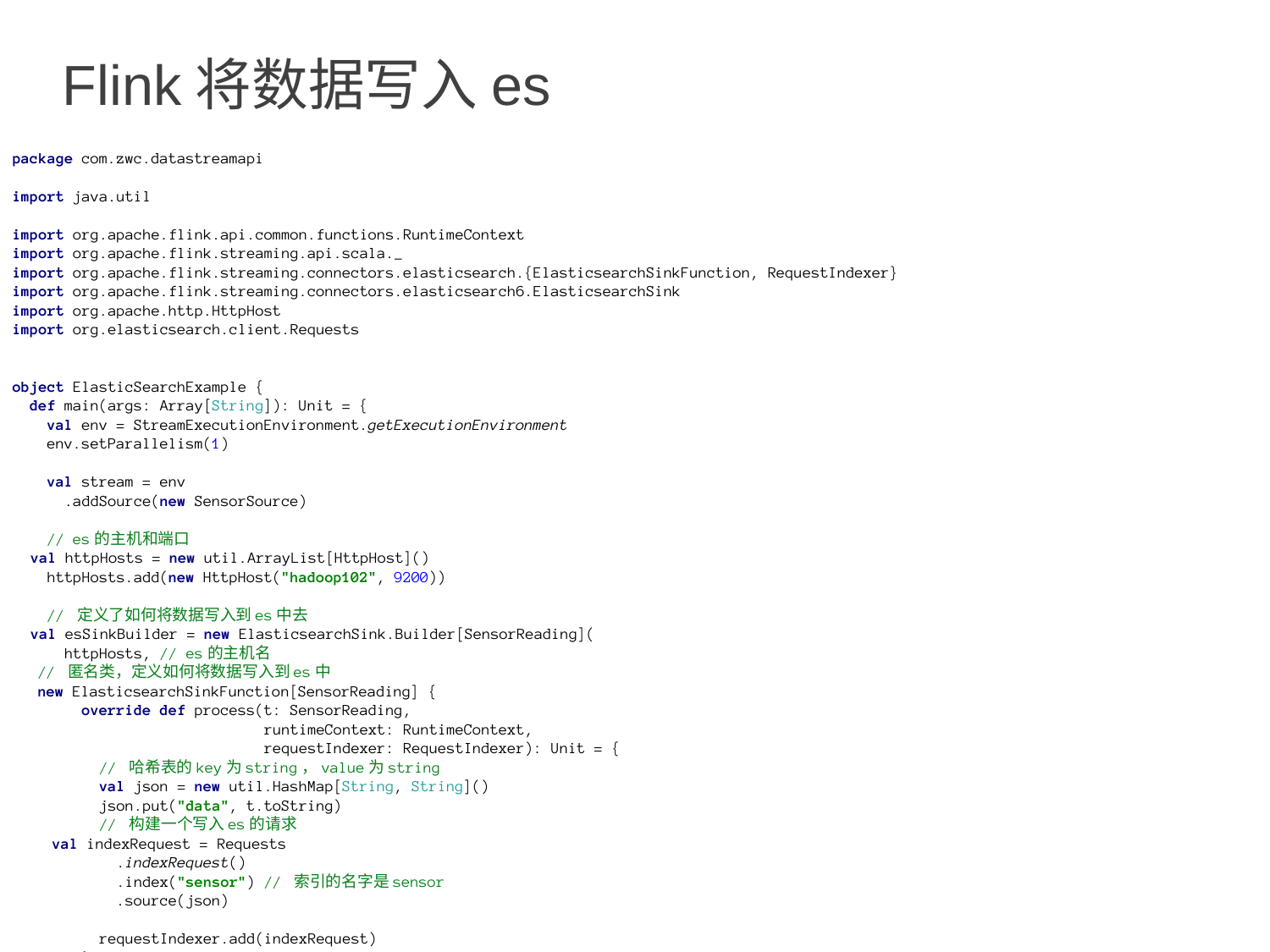

Flink将数据写入es
package com.zwc.datastreamapi
import java.util
import org.apache.flink.api.common.functions.RuntimeContext
import org.apache.flink.streaming.api.scala._
import org.apache.flink.streaming.connectors.elasticsearch.{ElasticsearchSinkFunction, RequestIndexer}
import org.apache.flink.streaming.connectors.elasticsearch6.ElasticsearchSink
import org.apache.http.HttpHost
import org.elasticsearch.client.Requests
object ElasticSearchExample {
  def main(args: Array[String]): Unit = {
    val env = StreamExecutionEnvironment.getExecutionEnvironment
    env.setParallelism(1)
    val stream = env
      .addSource(new SensorSource)
    // es的主机和端口
    val httpHosts = new util.ArrayList[HttpHost]()
    httpHosts.add(new HttpHost("hadoop102", 9200))
    // 定义了如何将数据写入到es中去
    val esSinkBuilder = new ElasticsearchSink.Builder[SensorReading](
      httpHosts, // es的主机名
      // 匿名类，定义如何将数据写入到es中
      new ElasticsearchSinkFunction[SensorReading] {
        override def process(t: SensorReading,
                             runtimeContext: RuntimeContext,
                             requestIndexer: RequestIndexer): Unit = {
          // 哈希表的key为string，value为string
          val json = new util.HashMap[String, String]()
          json.put("data", t.toString)
          // 构建一个写入es的请求
          val indexRequest = Requests
            .indexRequest()
            .index("sensor") // 索引的名字是sensor
            .source(json)
          requestIndexer.add(indexRequest)
        }
      }
    )
    // 用来定义每次写入多少条数据
    esSinkBuilder.setBulkFlushMaxActions(10)
    stream.addSink(esSinkBuilder.build())
    env.execute()
  }
}